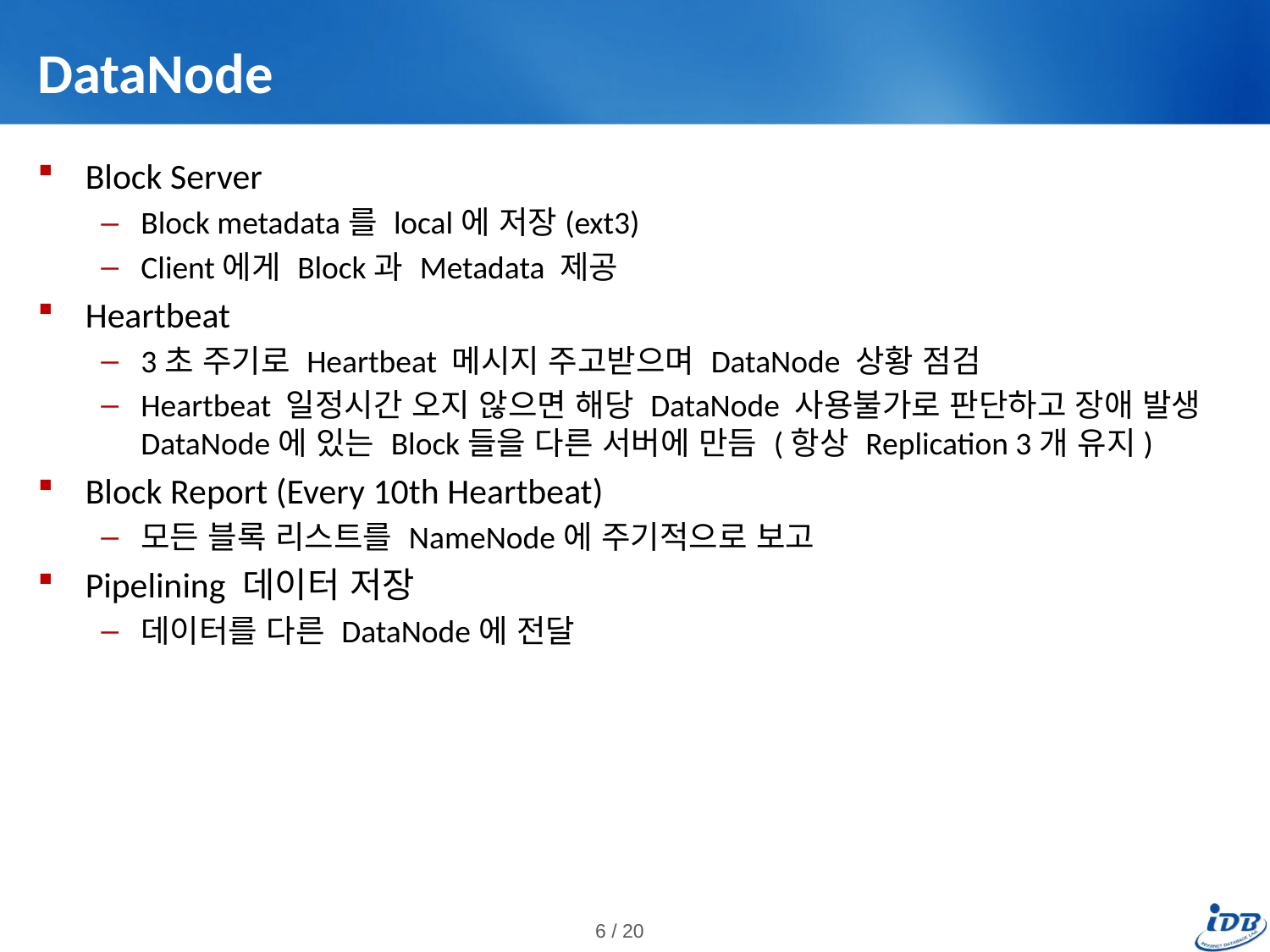

# DataNode
Block Server
Block metadata를 local에 저장(ext3)
Client에게 Block과 Metadata 제공
Heartbeat
3초 주기로 Heartbeat 메시지 주고받으며 DataNode 상황 점검
Heartbeat 일정시간 오지 않으면 해당 DataNode 사용불가로 판단하고 장애 발생 DataNode에 있는 Block들을 다른 서버에 만듬 (항상 Replication 3개 유지)
Block Report (Every 10th Heartbeat)
모든 블록 리스트를 NameNode에 주기적으로 보고
Pipelining 데이터 저장
데이터를 다른 DataNode에 전달